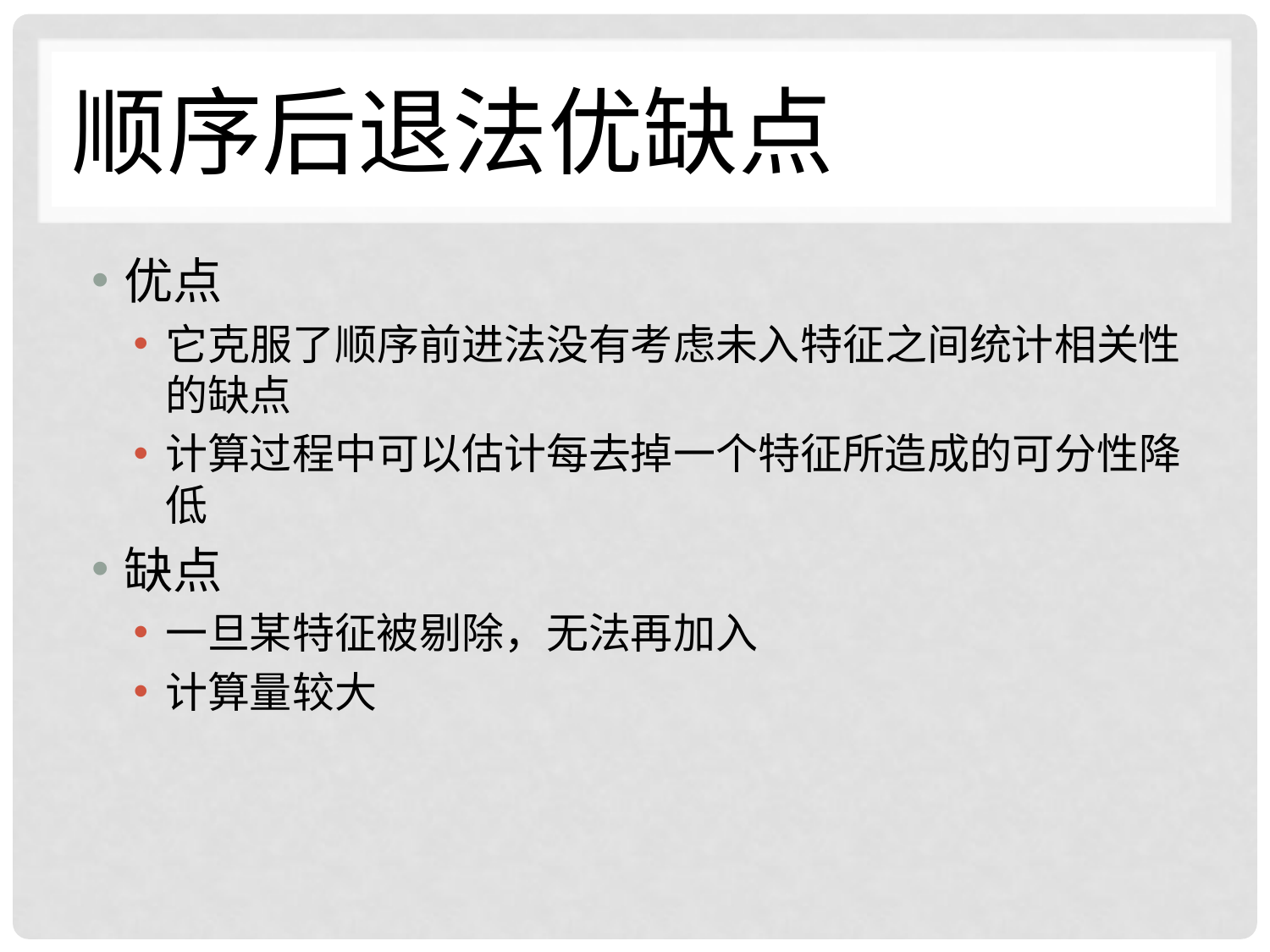

# 顺序后退法优缺点
优点
它克服了顺序前进法没有考虑未入特征之间统计相关性的缺点
计算过程中可以估计每去掉一个特征所造成的可分性降低
缺点
一旦某特征被剔除，无法再加入
计算量较大